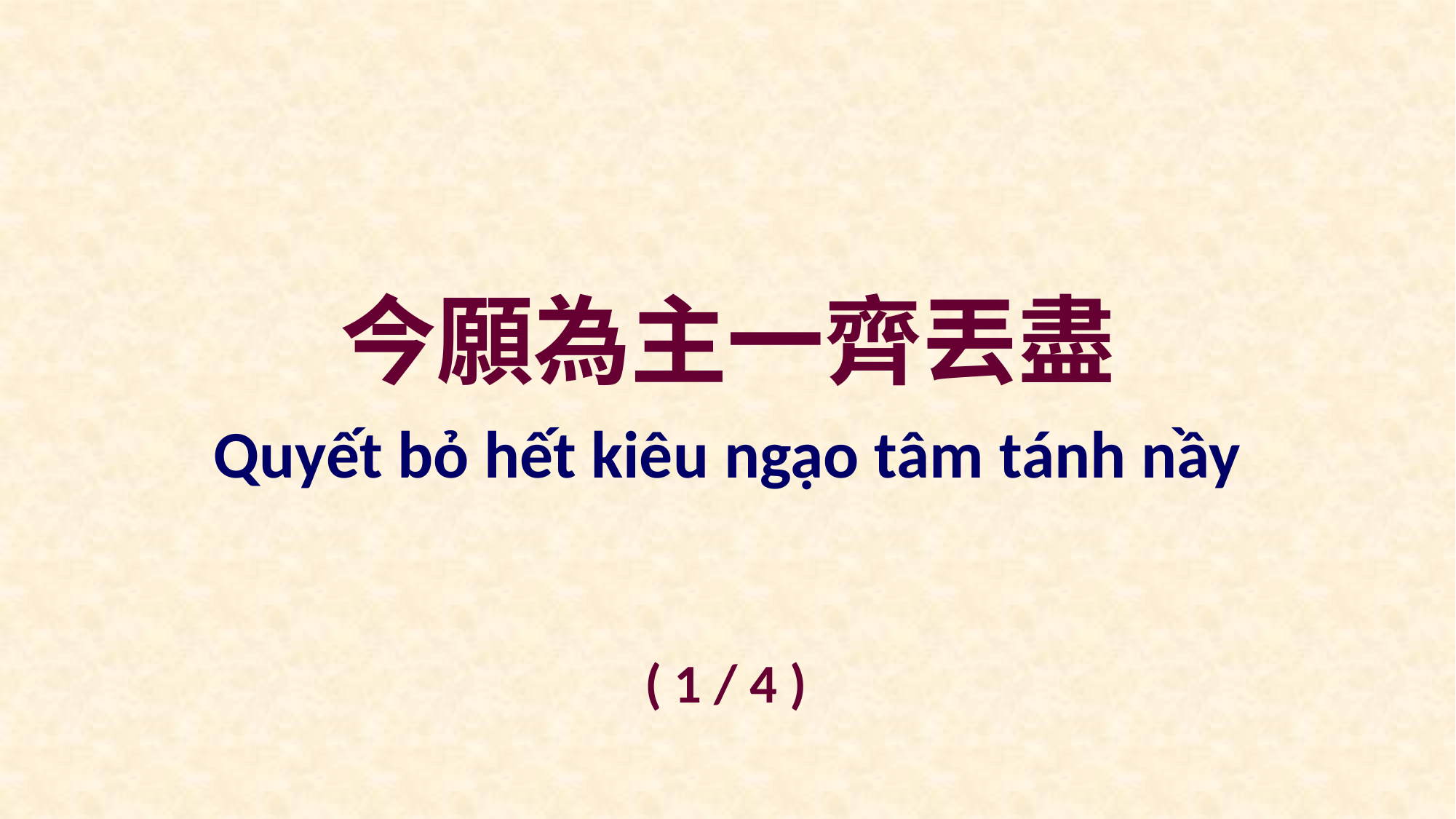

今願為主一齊丟盡
Quyết bỏ hết kiêu ngạo tâm tánh nầy
( 1 / 4 )